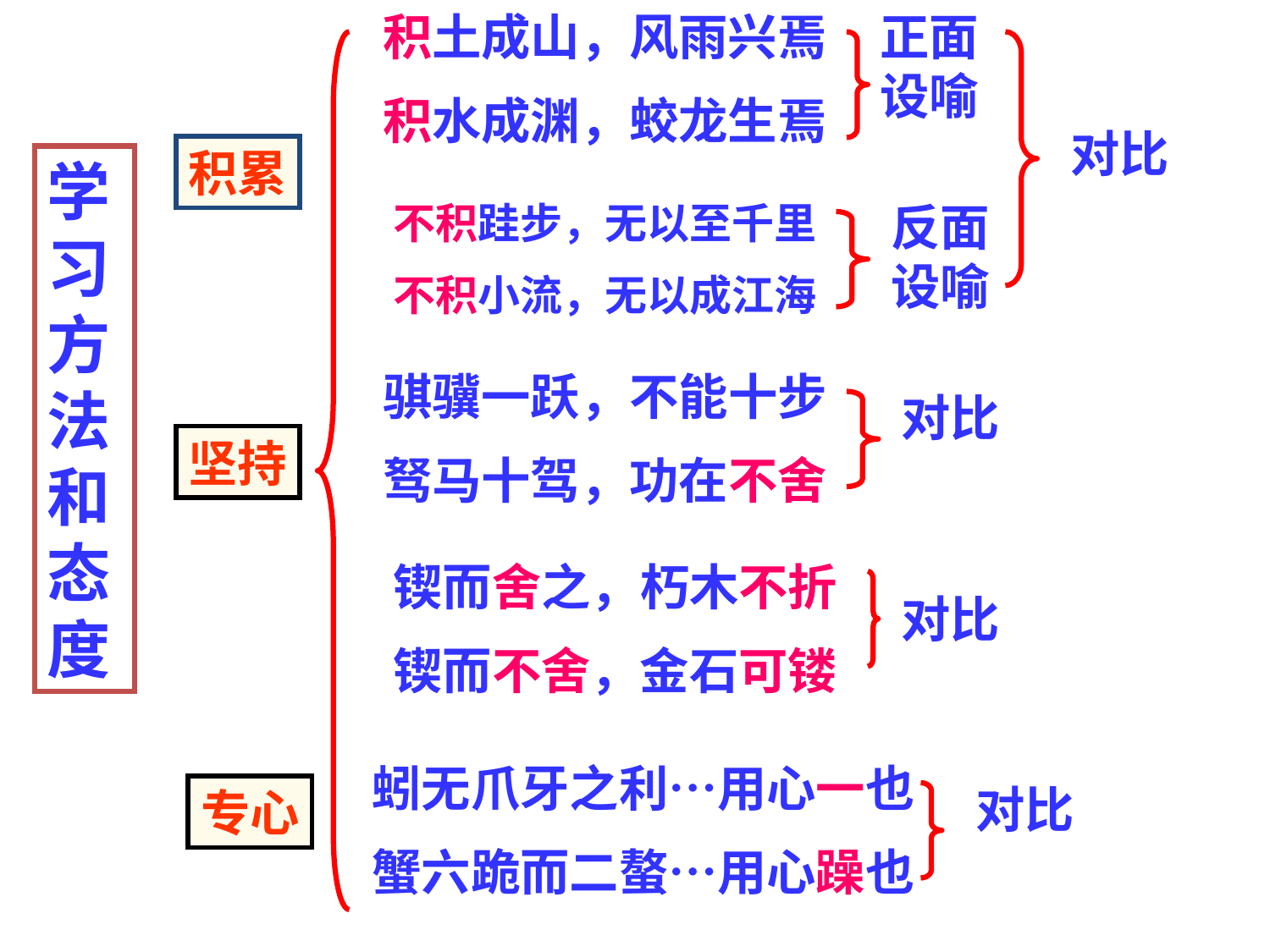

积土成山，风雨兴焉
积水成渊，蛟龙生焉

正面设喻

对比
积累
学习方法和态度

反面设喻
不积跬步，无以至千里
不积小流，无以成江海

骐骥一跃，不能十步
驽马十驾，功在不舍
对比

坚持
锲而舍之，朽木不折
锲而不舍，金石可镂

对比
蚓无爪牙之利…用心一也
蟹六跪而二螯…用心躁也
对比
专心